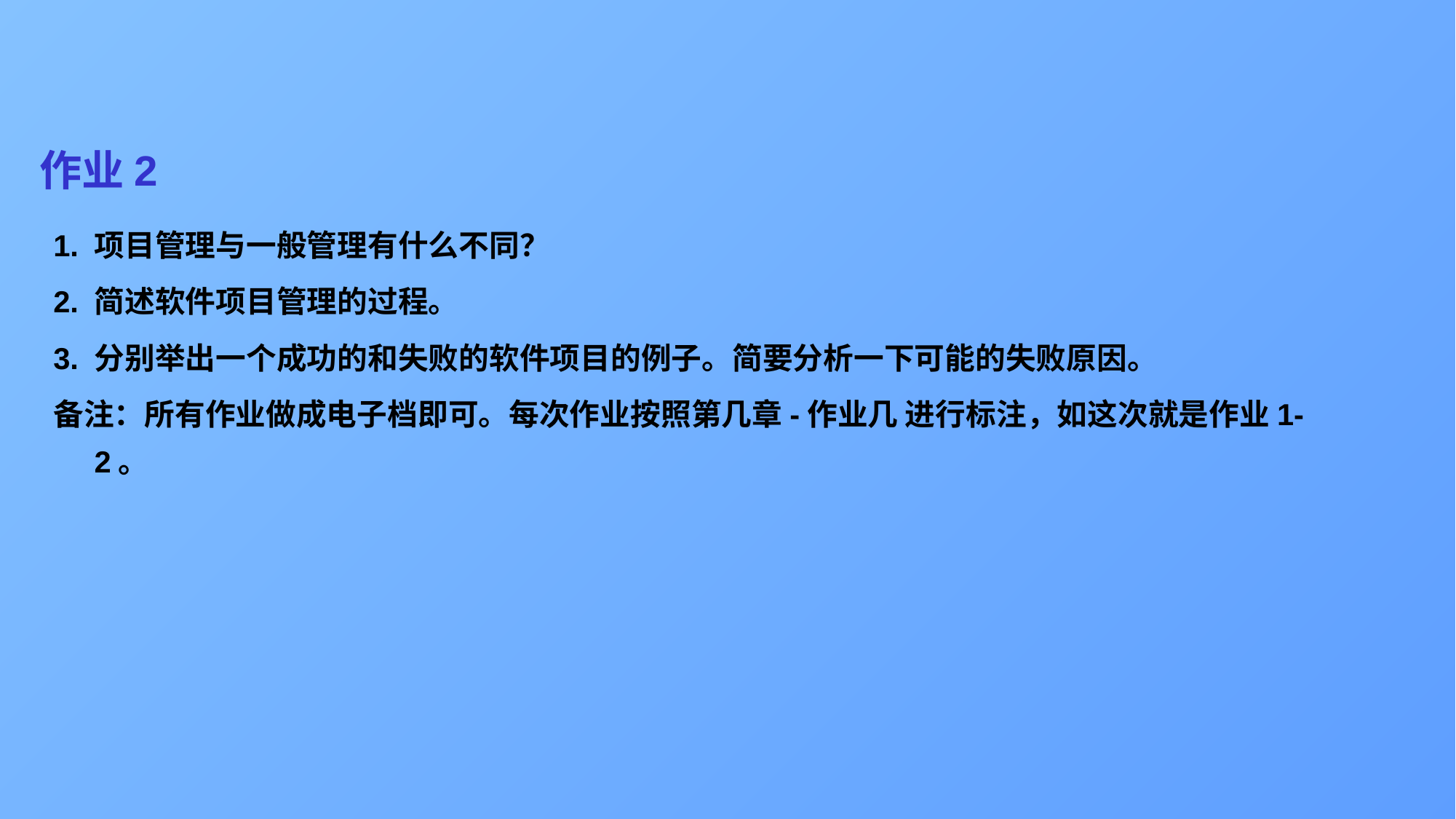

# 作业2
1. 项目管理与一般管理有什么不同？
2. 简述软件项目管理的过程。
3. 分别举出一个成功的和失败的软件项目的例子。简要分析一下可能的失败原因。
备注：所有作业做成电子档即可。每次作业按照第几章-作业几 进行标注，如这次就是作业1-2。